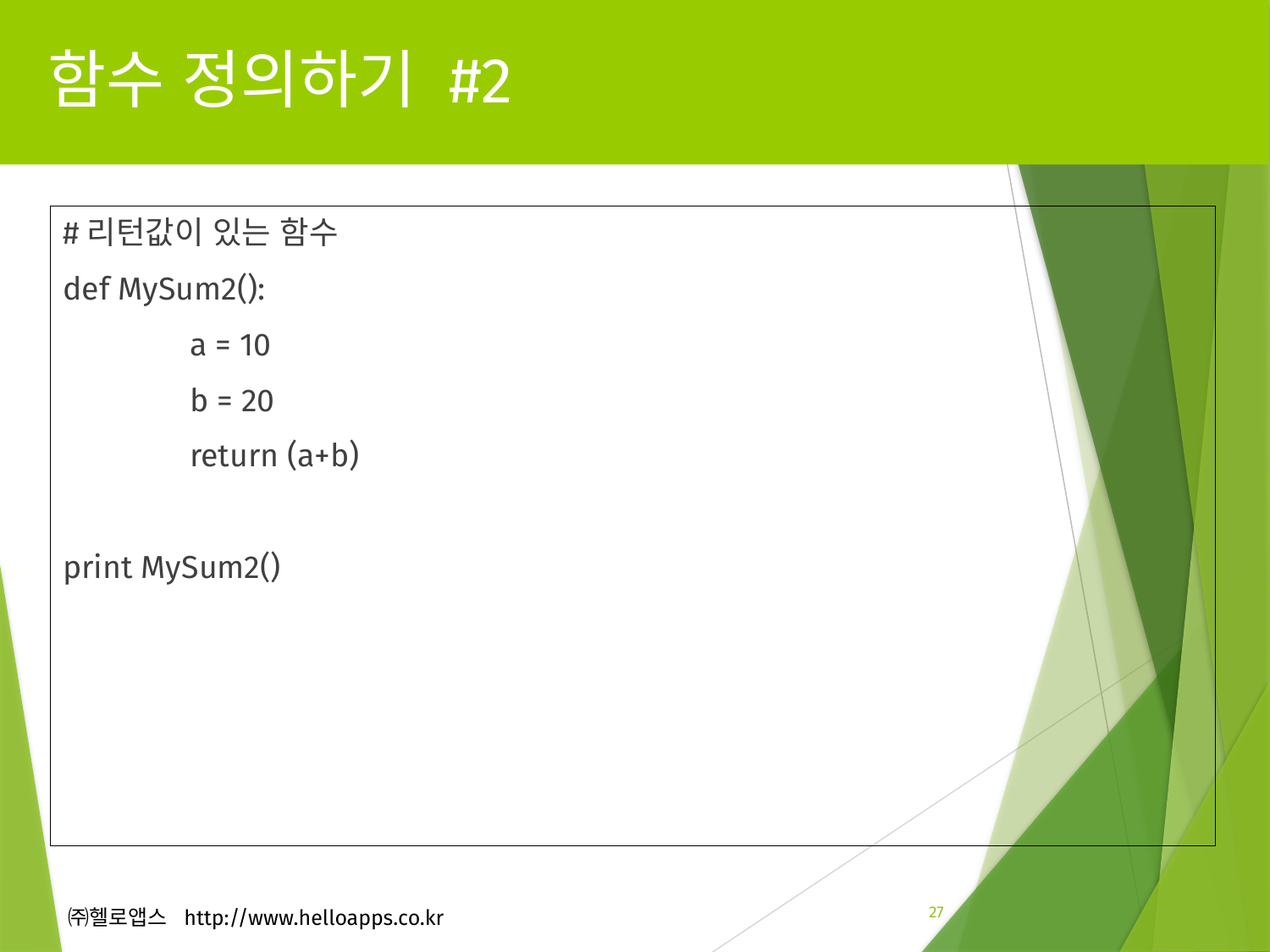

# 함수 정의하기 #2
#리턴값이 있는 함수
def MySum2():
	a = 10
	b = 20
	return (a+b)

print MySum2()
27